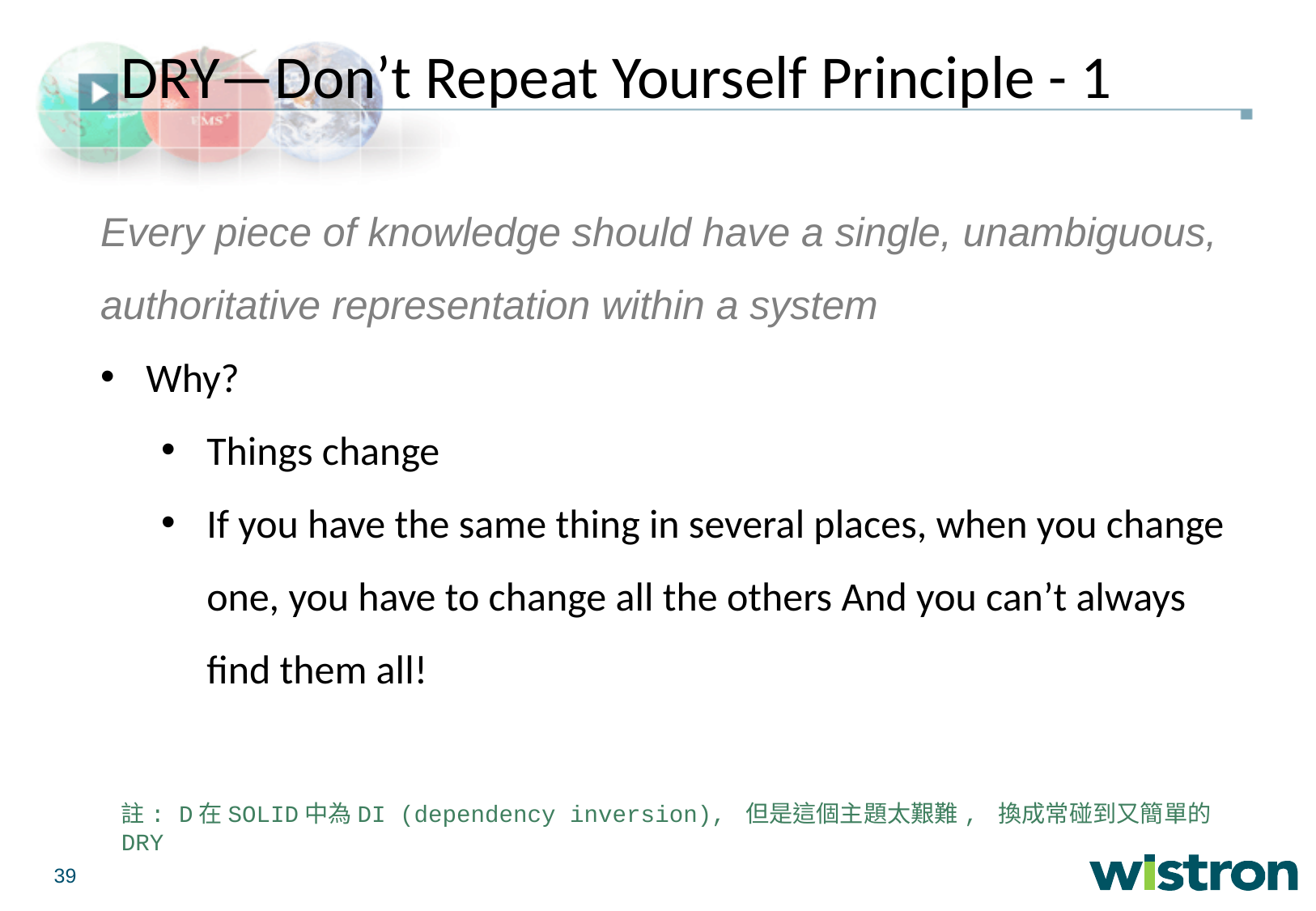

DRY—Don’t Repeat Yourself Principle - 1
Every piece of knowledge should have a single, unambiguous, authoritative representation within a system
Why?
Things change
If you have the same thing in several places, when you change one, you have to change all the others And you can’t always find them all!

註: D在SOLID中為DI (dependency inversion), 但是這個主題太艱難, 換成常碰到又簡單的DRY